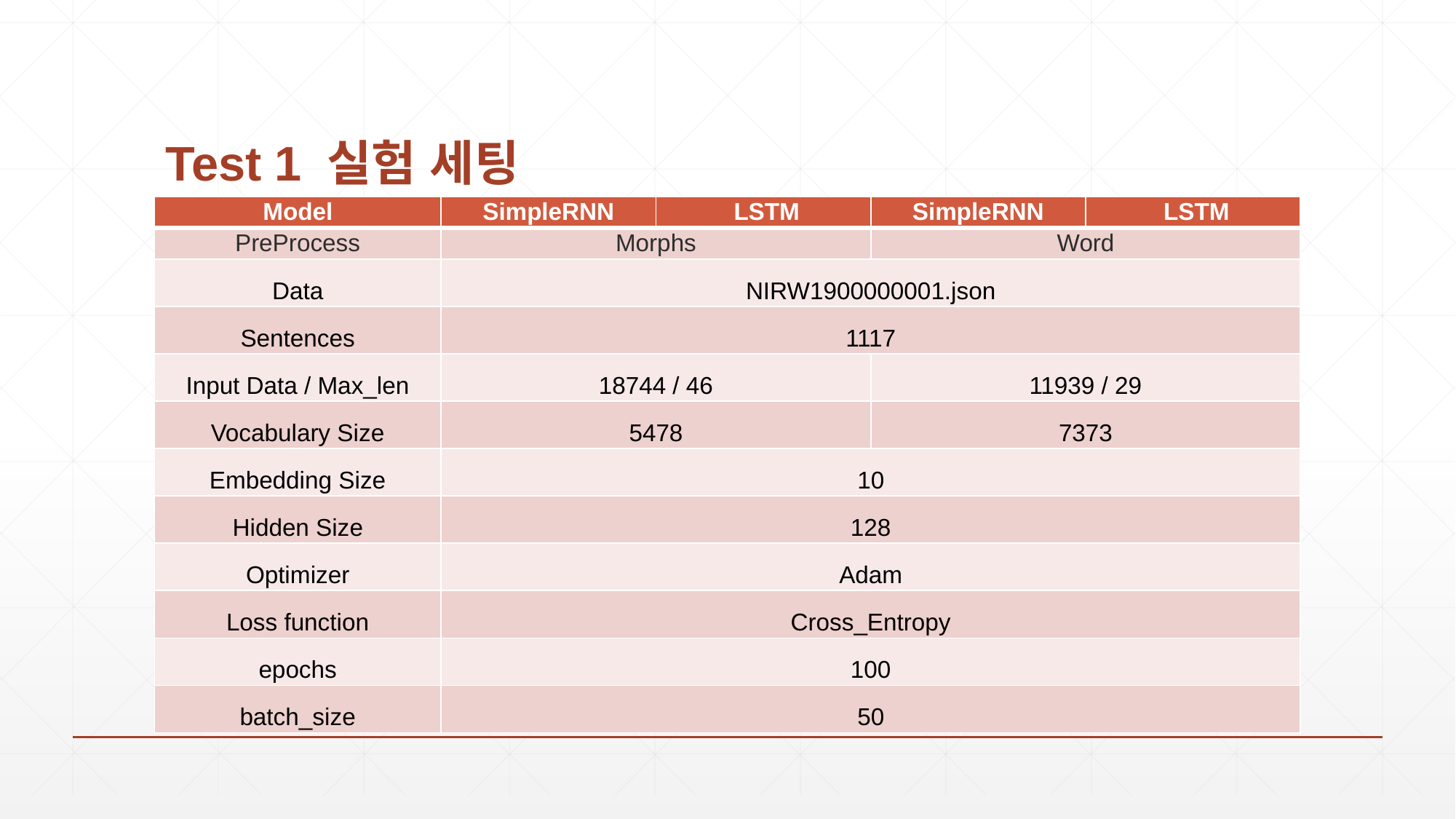

# Test 1 실험 세팅
| Model | SimpleRNN | LSTM | SimpleRNN | LSTM |
| --- | --- | --- | --- | --- |
| PreProcess | Morphs |  | Word |  |
| Data | NIRW1900000001.json |  |  |  |
| Sentences | 1117 |  |  |  |
| Input Data / Max\_len | 18744 / 46 |  | 11939 / 29 |  |
| Vocabulary Size | 5478 |  | 7373 |  |
| Embedding Size | 10 |  |  |  |
| Hidden Size | 128 |  |  |  |
| Optimizer | Adam |  |  |  |
| Loss function | Cross\_Entropy |  |  |  |
| epochs | 100 |  |  |  |
| batch\_size | 50 |  |  |  |